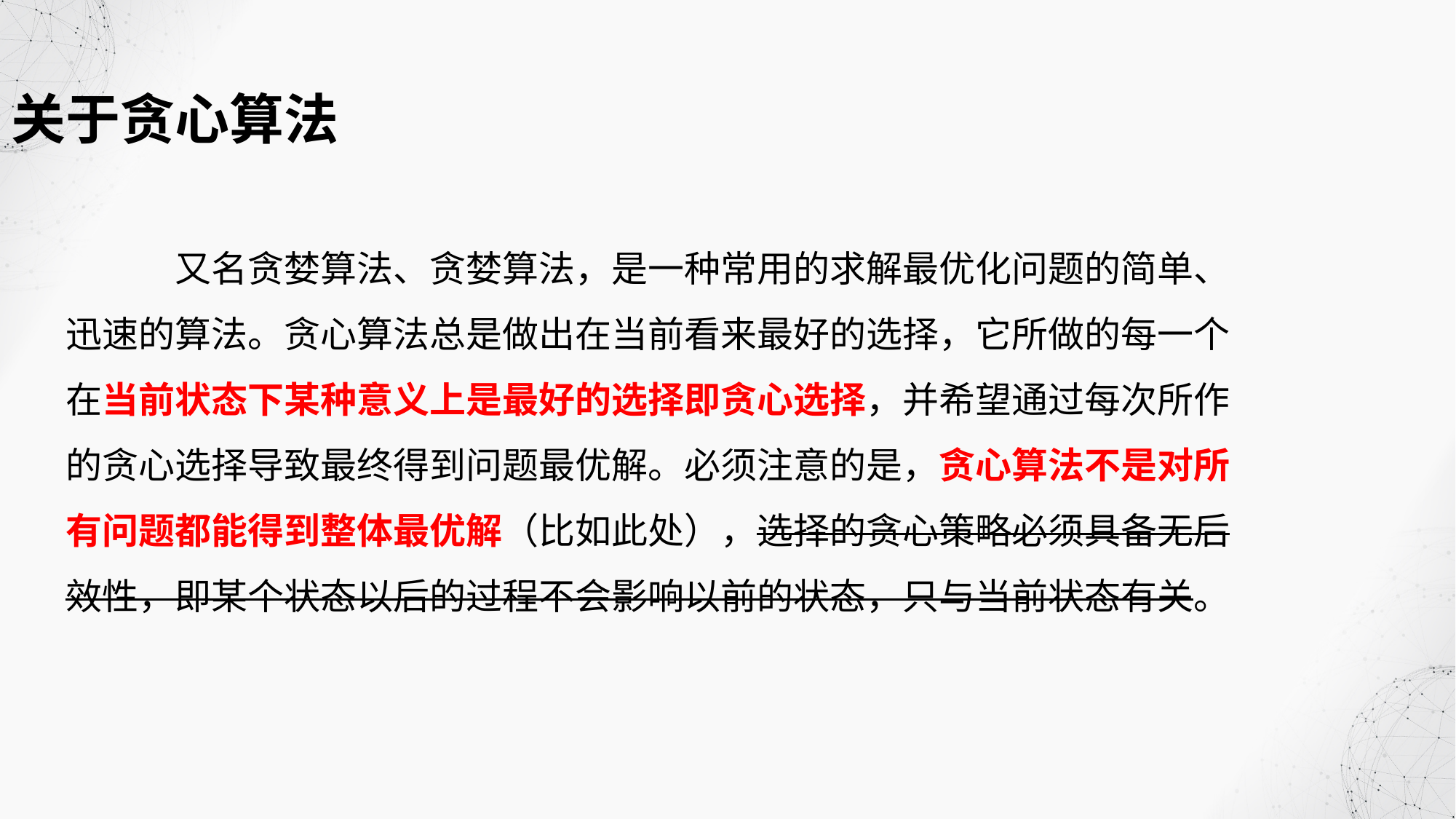

关于贪心算法
	又名贪婪算法、贪婪算法，是一种常用的求解最优化问题的简单、迅速的算法。贪心算法总是做出在当前看来最好的选择，它所做的每一个在当前状态下某种意义上是最好的选择即贪心选择，并希望通过每次所作的贪心选择导致最终得到问题最优解。必须注意的是，贪心算法不是对所有问题都能得到整体最优解（比如此处），选择的贪心策略必须具备无后效性，即某个状态以后的过程不会影响以前的状态，只与当前状态有关。